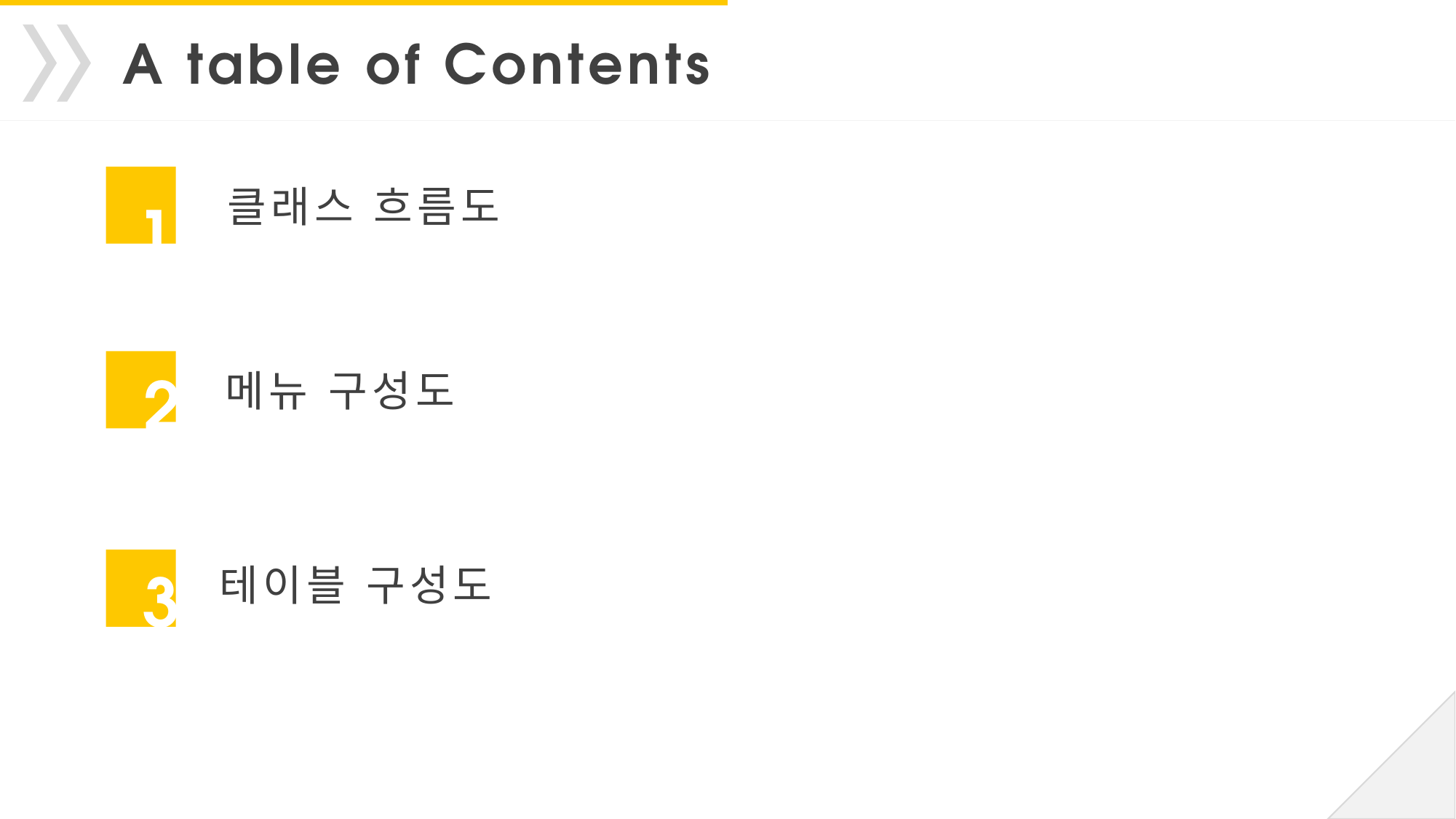

A table of Contents

클래스 흐름도
1

메뉴 구성도
2

테이블 구성도
3